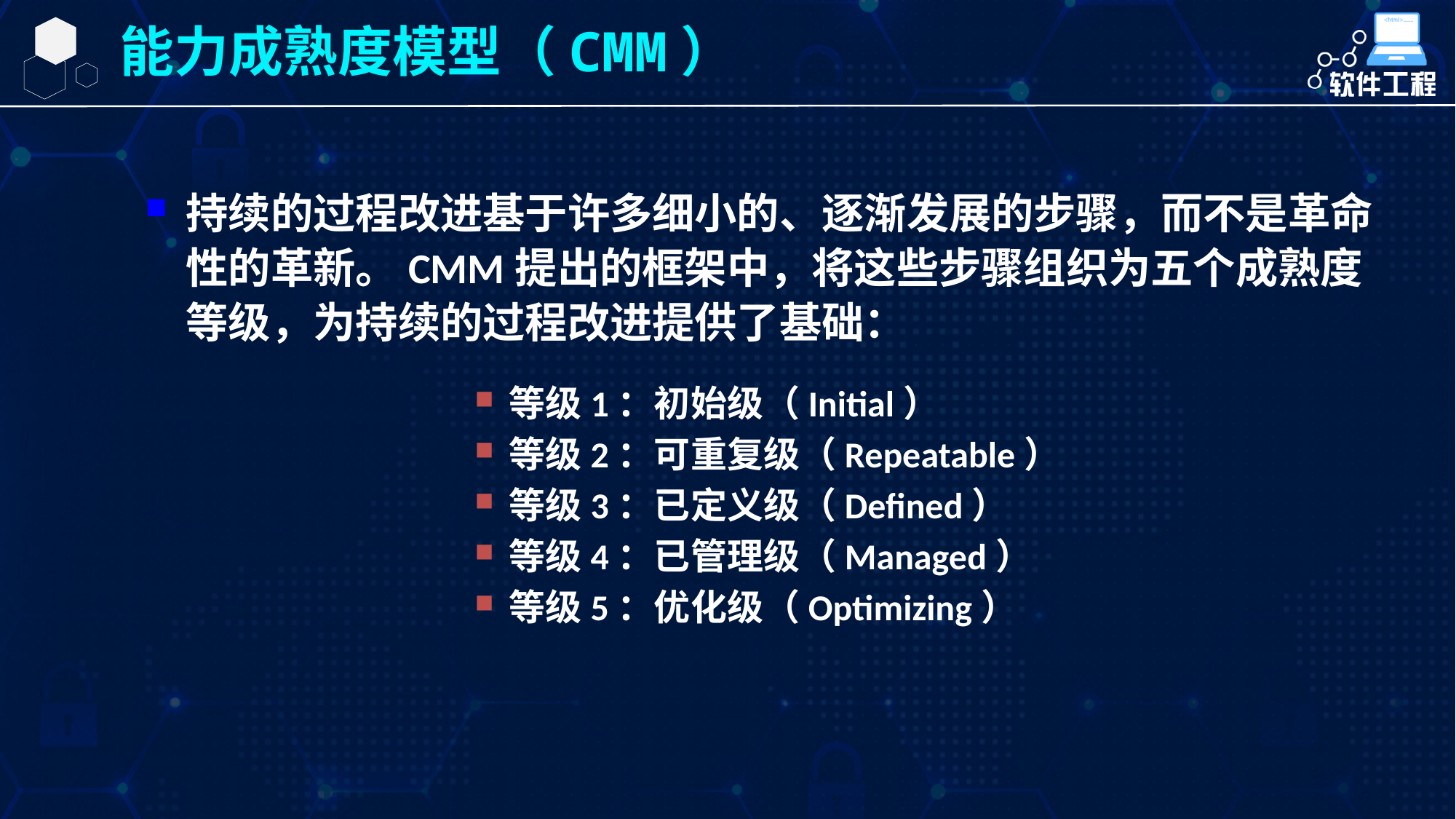

能力成熟度模型（CMM）
持续的过程改进基于许多细小的、逐渐发展的步骤，而不是革命性的革新。CMM提出的框架中，将这些步骤组织为五个成熟度等级，为持续的过程改进提供了基础：

等级1：初始级（Initial）
等级2：可重复级（Repeatable）
等级3：已定义级（Defined）
等级4：已管理级（Managed）
等级5：优化级（Optimizing）